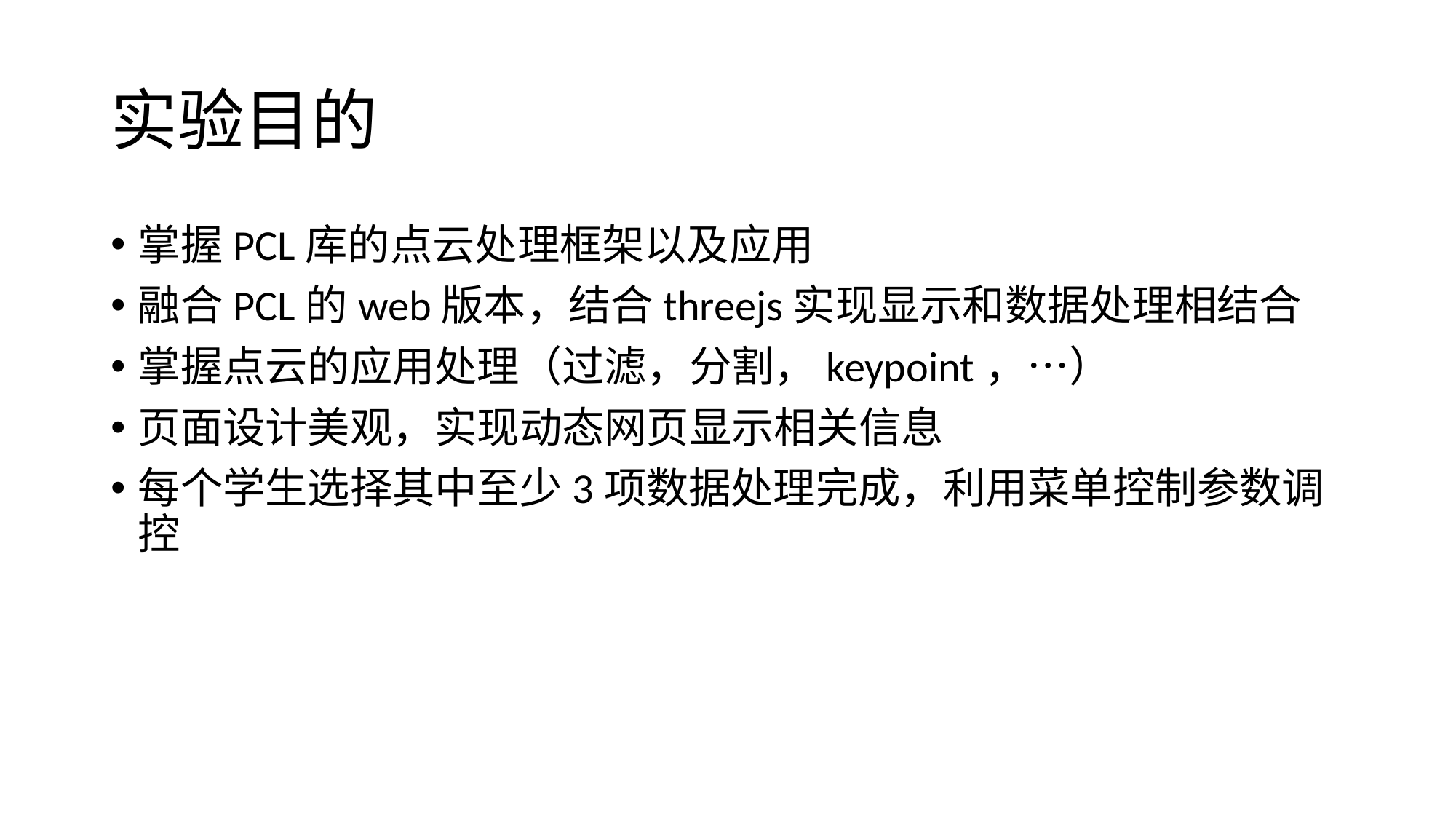

# 实验目的
掌握PCL库的点云处理框架以及应用
融合PCL的web版本，结合threejs实现显示和数据处理相结合
掌握点云的应用处理（过滤，分割，keypoint，…）
页面设计美观，实现动态网页显示相关信息
每个学生选择其中至少3项数据处理完成，利用菜单控制参数调控